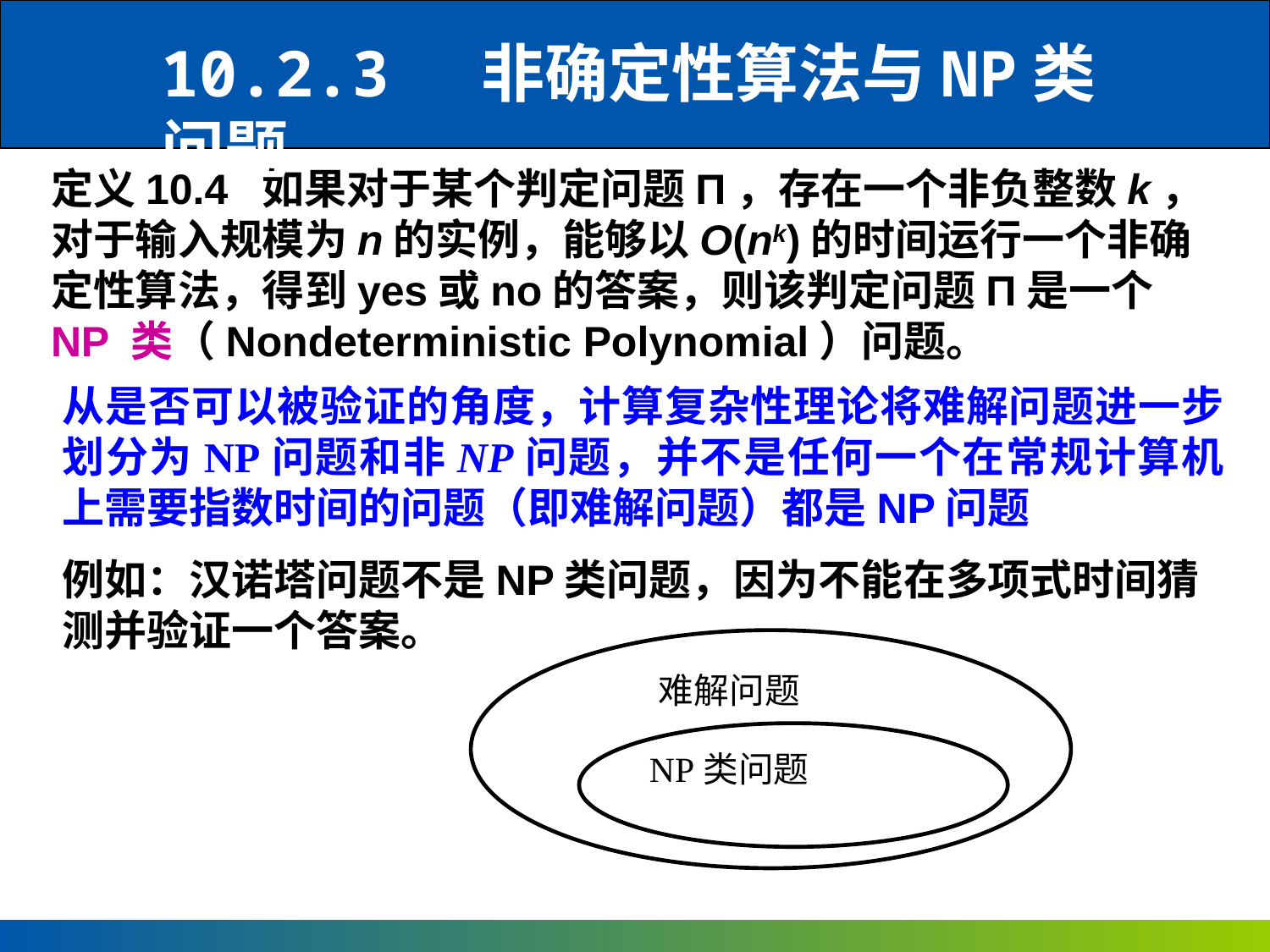

10.2.3  非确定性算法与NP类问题
定义10.4  如果对于某个判定问题Π，存在一个非负整数k，对于输入规模为n的实例，能够以O(nk)的时间运行一个非确定性算法，得到yes或no的答案，则该判定问题Π是一个 NP 类（Nondeterministic Polynomial）问题。
从是否可以被验证的角度，计算复杂性理论将难解问题进一步划分为NP问题和非NP问题，并不是任何一个在常规计算机上需要指数时间的问题（即难解问题）都是NP问题
例如：汉诺塔问题不是NP类问题，因为不能在多项式时间猜测并验证一个答案。

难解问题
NP类问题